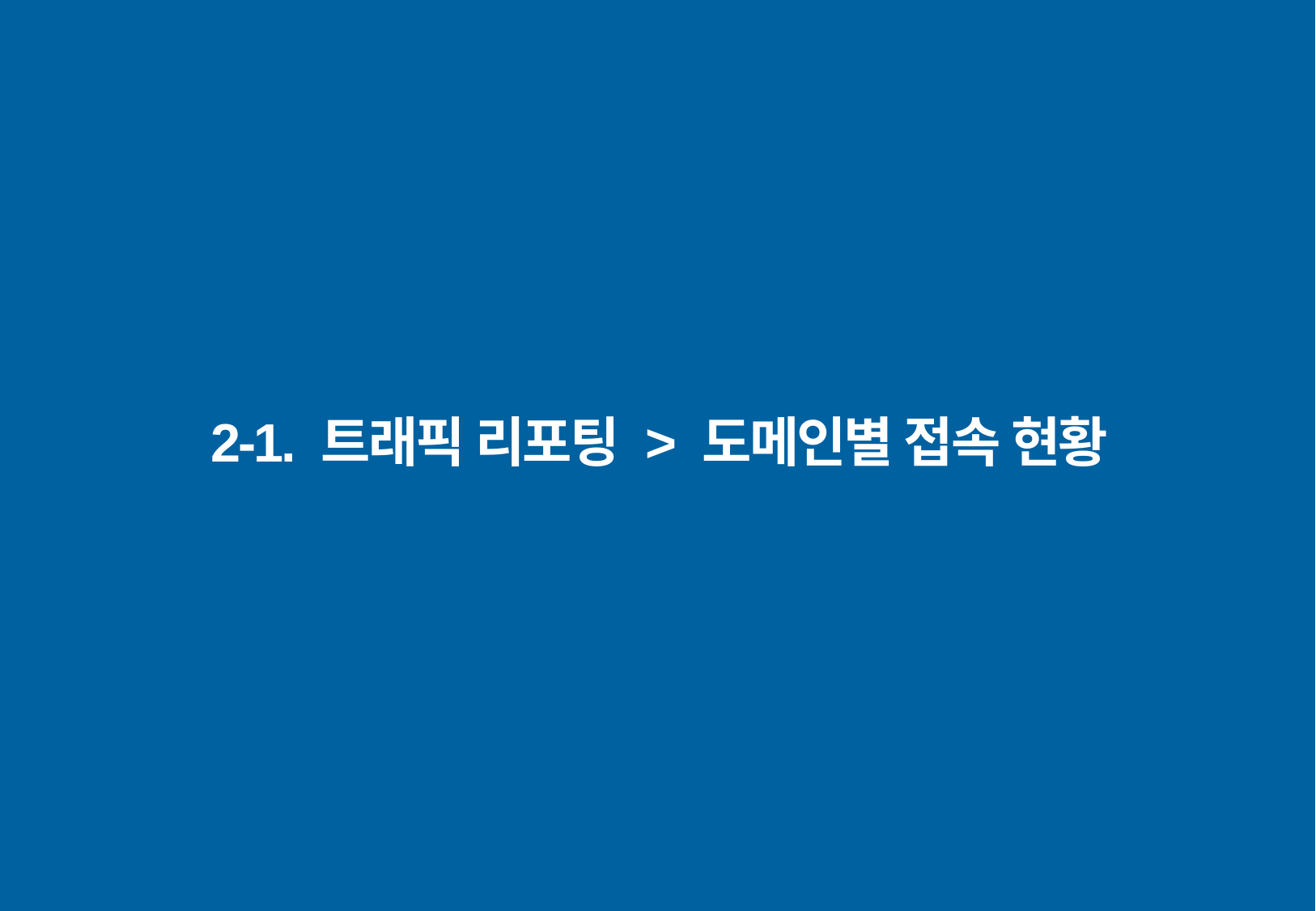

2-1. 트래픽 리포팅 > 도메인별 접속 현황